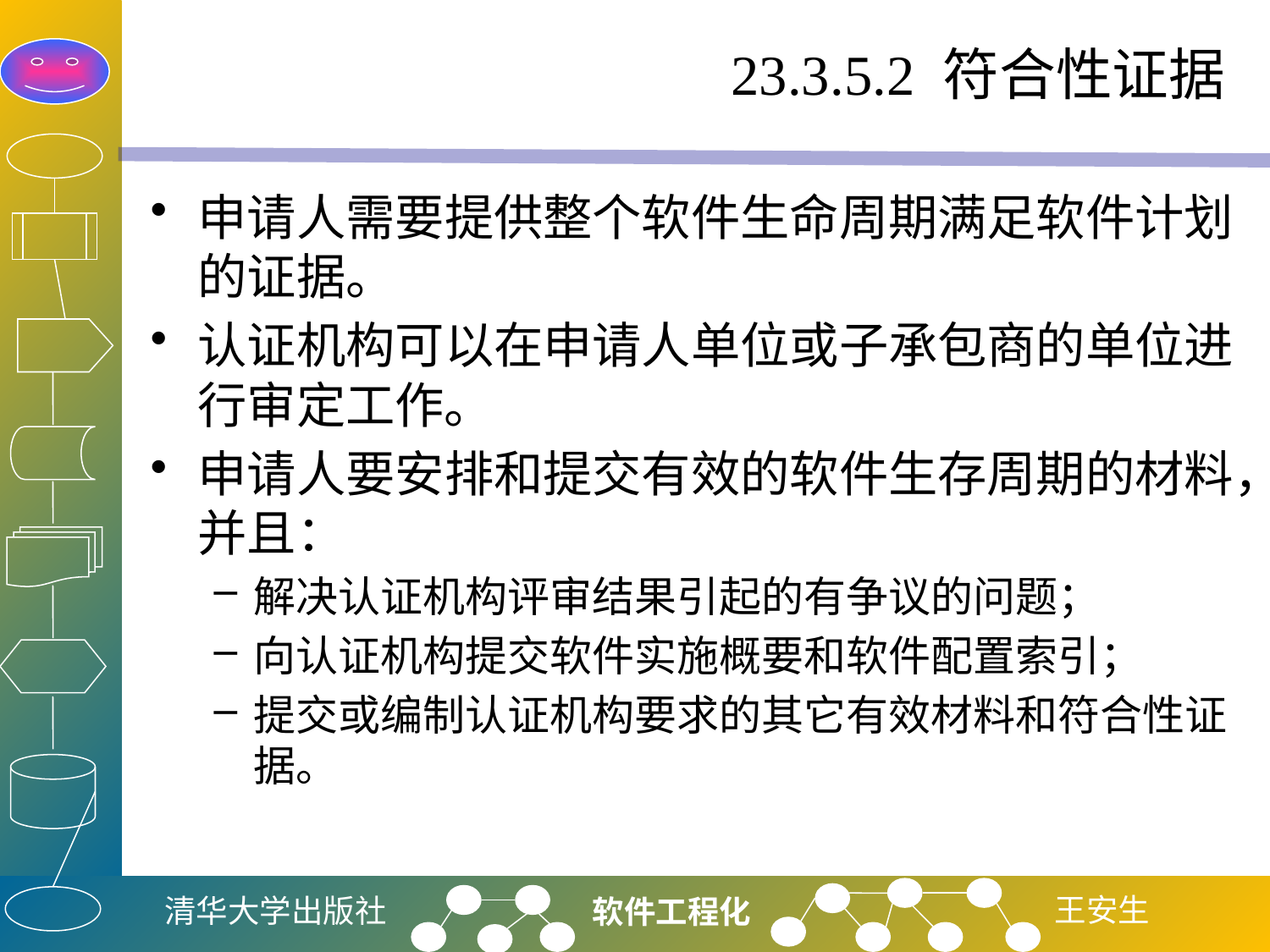

# 23.3.5.2 符合性证据
申请人需要提供整个软件生命周期满足软件计划的证据。
认证机构可以在申请人单位或子承包商的单位进行审定工作。
申请人要安排和提交有效的软件生存周期的材料，并且：
解决认证机构评审结果引起的有争议的问题；
向认证机构提交软件实施概要和软件配置索引；
提交或编制认证机构要求的其它有效材料和符合性证据。